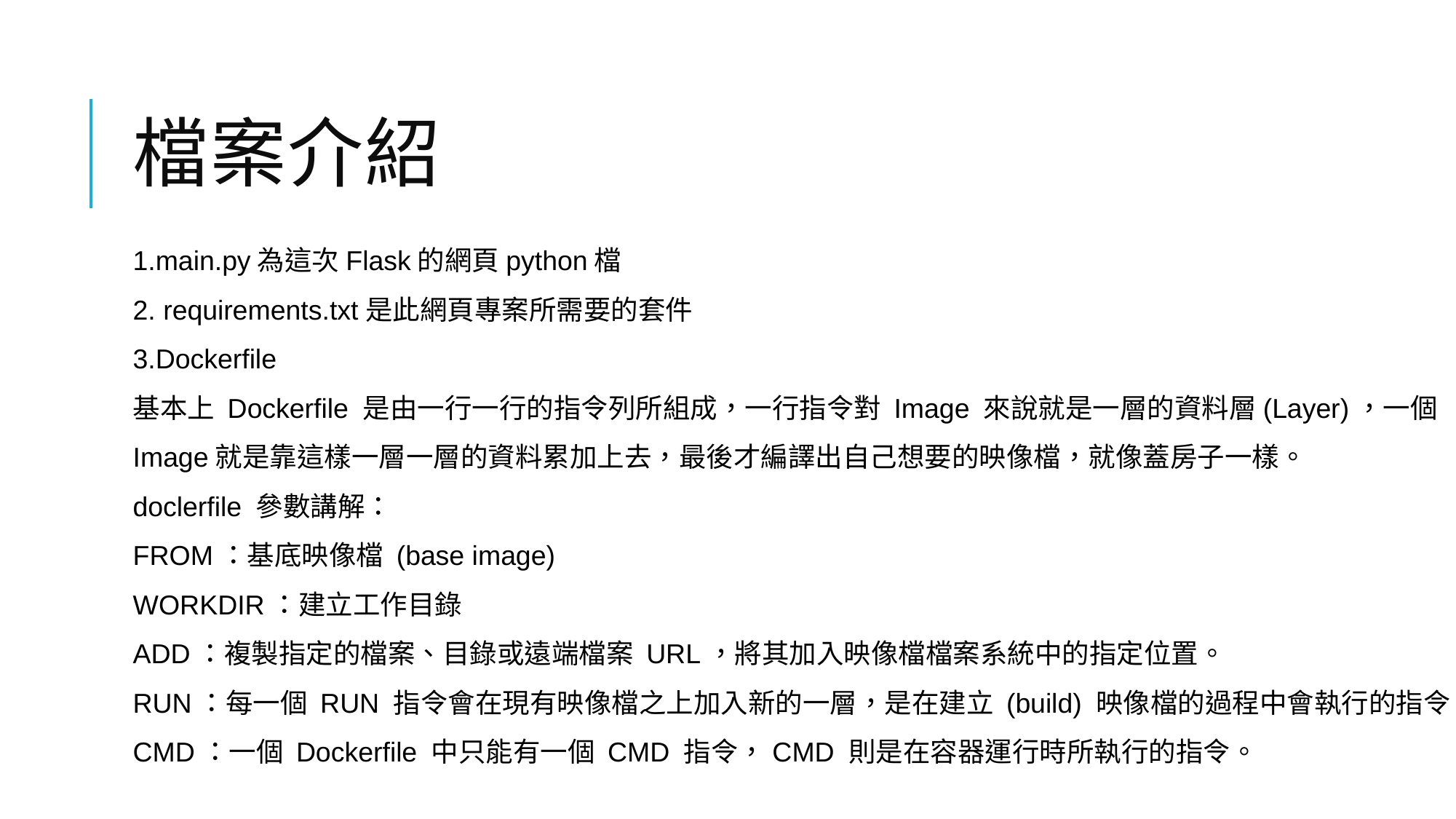

# 檔案介紹
1.main.py為這次Flask的網頁python檔
2. requirements.txt是此網頁專案所需要的套件
3.Dockerfile
基本上 Dockerfile 是由一行一行的指令列所組成，一行指令對 Image 來說就是一層的資料層(Layer)，一個Image就是靠這樣一層一層的資料累加上去，最後才編譯出自己想要的映像檔，就像蓋房子一樣。
doclerfile 參數講解：
FROM：基底映像檔 (base image)
WORKDIR：建立工作目錄
ADD：複製指定的檔案、目錄或遠端檔案 URL，將其加入映像檔檔案系統中的指定位置。
RUN：每一個 RUN 指令會在現有映像檔之上加入新的一層，是在建立 (build) 映像檔的過程中會執行的指令。
CMD：一個 Dockerfile 中只能有一個 CMD 指令，CMD 則是在容器運行時所執行的指令。